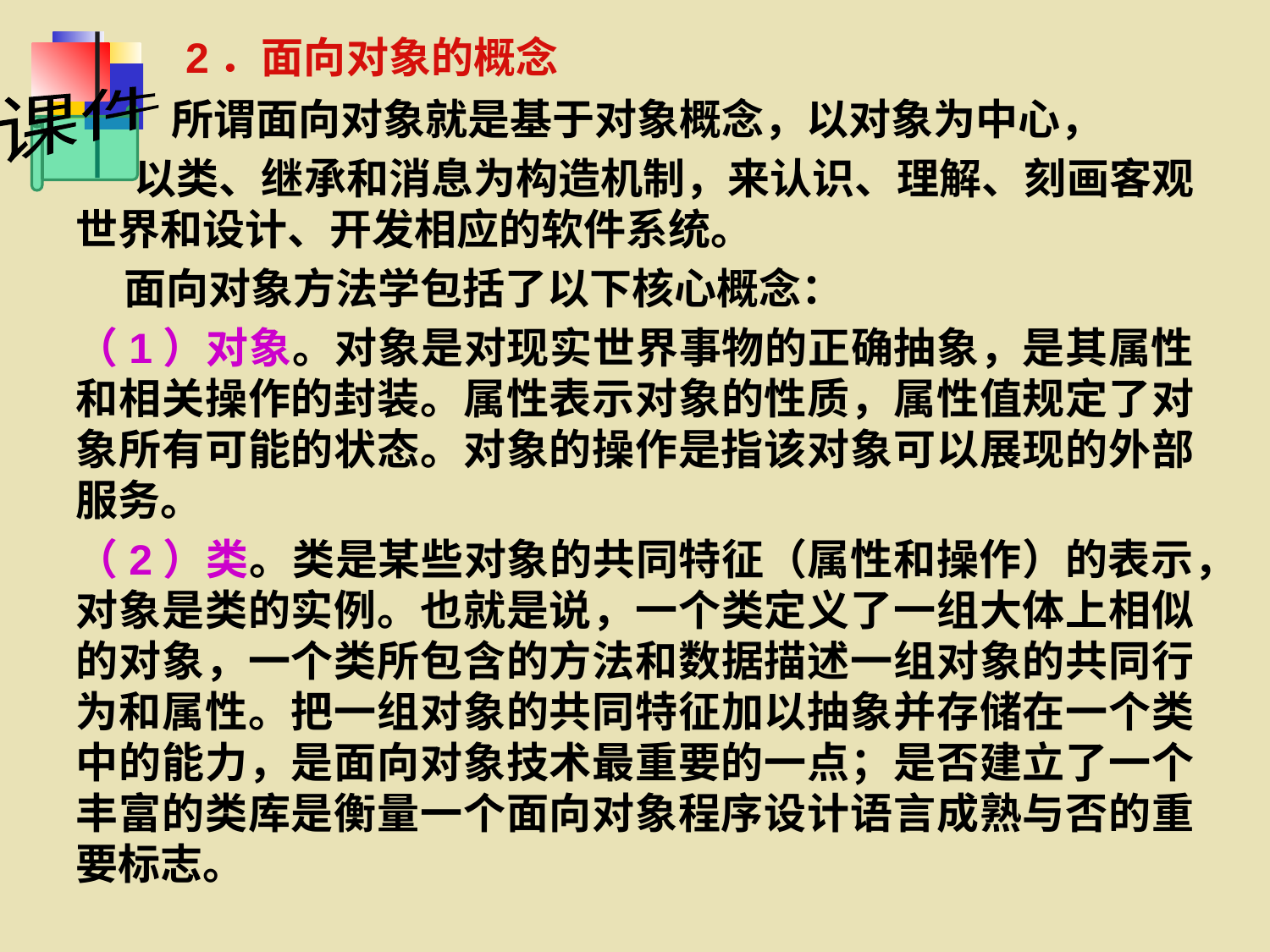

2．面向对象的概念
         所谓面向对象就是基于对象概念，以对象为中心，
     以类、继承和消息为构造机制，来认识、理解、刻画客观世界和设计、开发相应的软件系统。
    面向对象方法学包括了以下核心概念：
（1）对象。对象是对现实世界事物的正确抽象，是其属性和相关操作的封装。属性表示对象的性质，属性值规定了对象所有可能的状态。对象的操作是指该对象可以展现的外部服务。
（2）类。类是某些对象的共同特征（属性和操作）的表示，对象是类的实例。也就是说，一个类定义了一组大体上相似的对象，一个类所包含的方法和数据描述一组对象的共同行为和属性。把一组对象的共同特征加以抽象并存储在一个类中的能力，是面向对象技术最重要的一点；是否建立了一个丰富的类库是衡量一个面向对象程序设计语言成熟与否的重要标志。